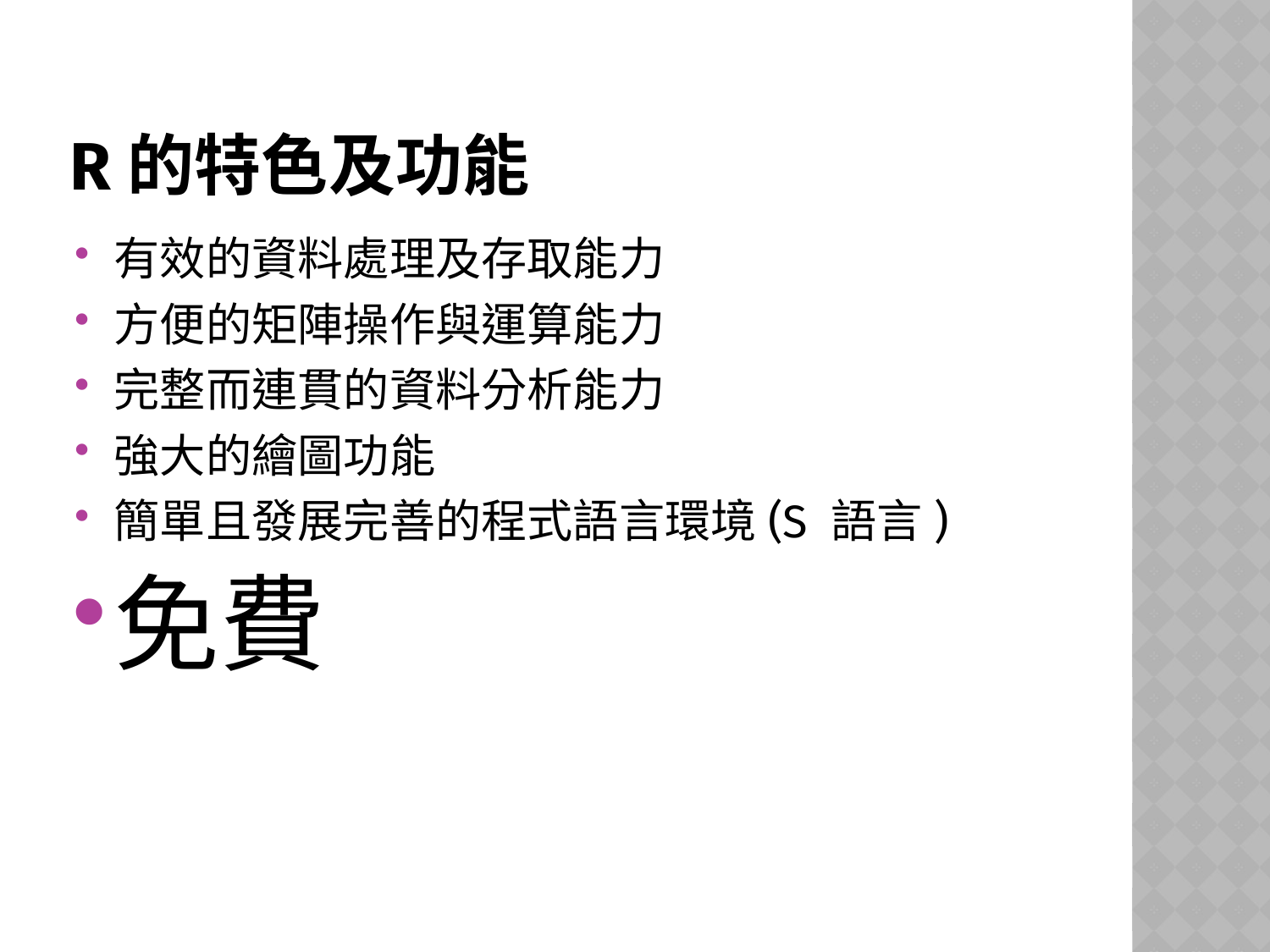

# R的特色及功能
有效的資料處理及存取能力
方便的矩陣操作與運算能力
完整而連貫的資料分析能力
強大的繪圖功能
簡單且發展完善的程式語言環境(S 語言)
免費